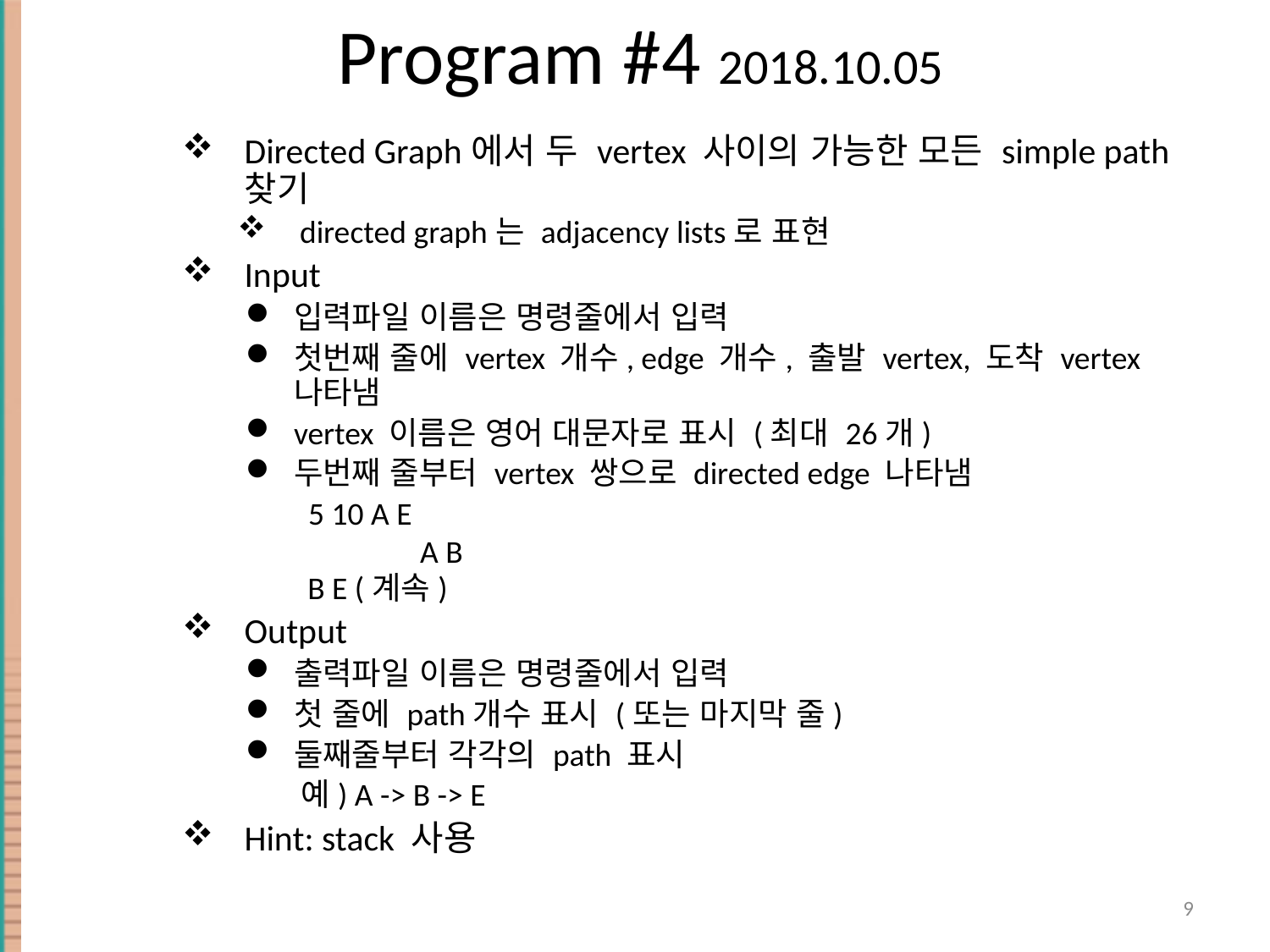

# Program #4 2018.10.05
Directed Graph에서 두 vertex 사이의 가능한 모든 simple path 찾기
directed graph는 adjacency lists로 표현
Input
입력파일 이름은 명령줄에서 입력
첫번째 줄에 vertex 개수, edge 개수, 출발 vertex, 도착 vertex  나타냄
vertex 이름은 영어 대문자로 표시 (최대 26개)
두번째 줄부터 vertex 쌍으로 directed edge 나타냄
 5 10 A E
	A B
  B E (계속)
Output
출력파일 이름은 명령줄에서 입력
첫 줄에 path개수 표시 (또는 마지막 줄)
둘째줄부터 각각의 path 표시
예) A -> B -> E
Hint: stack 사용
9